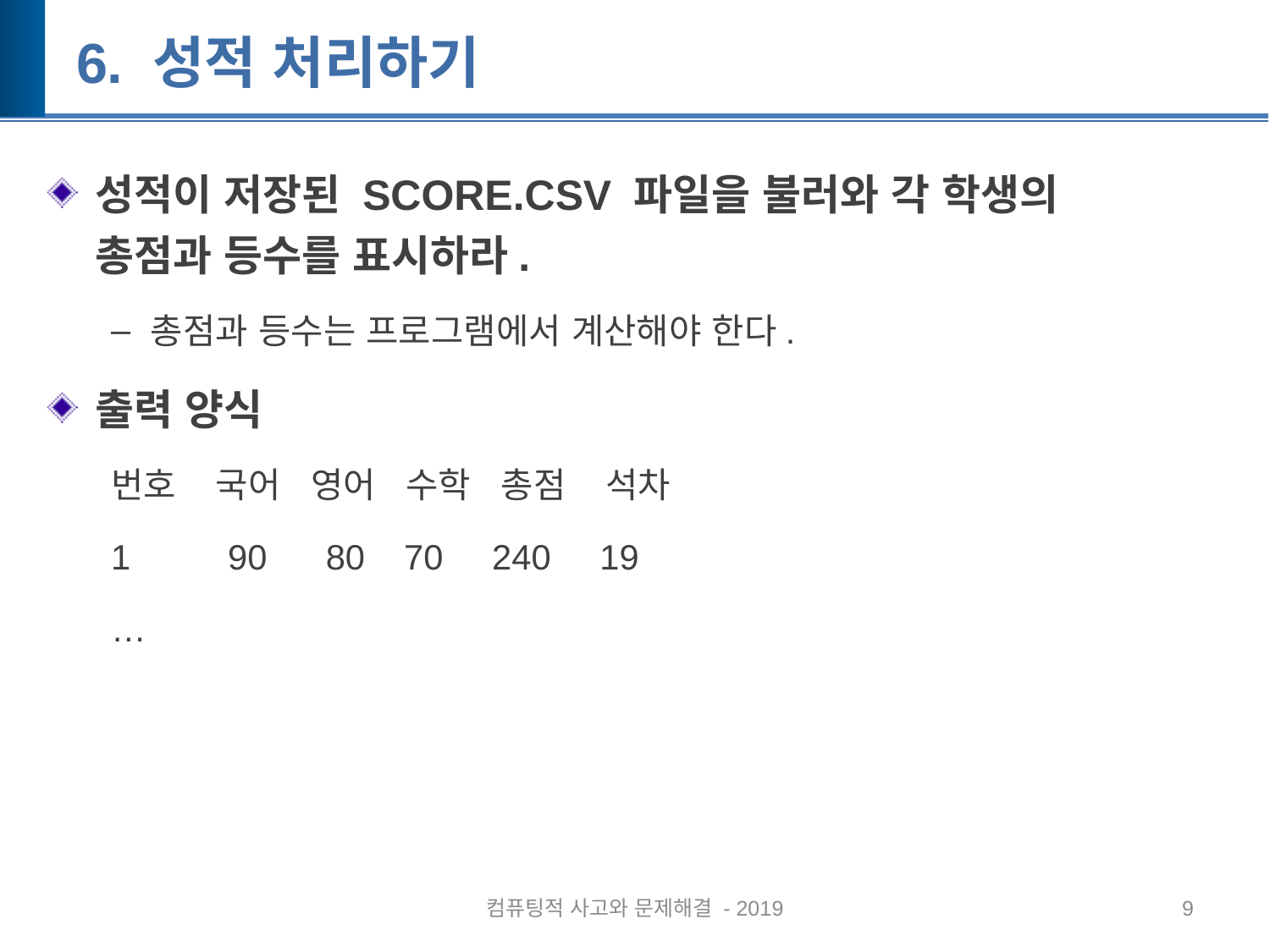

# 6. 성적 처리하기
성적이 저장된 SCORE.CSV 파일을 불러와 각 학생의 총점과 등수를 표시하라.
총점과 등수는 프로그램에서 계산해야 한다.
출력 양식
번호    국어   영어   수학   총점    석차
1          90      80    70     240     19
…

컴퓨팅적 사고와 문제해결 - 2019
9